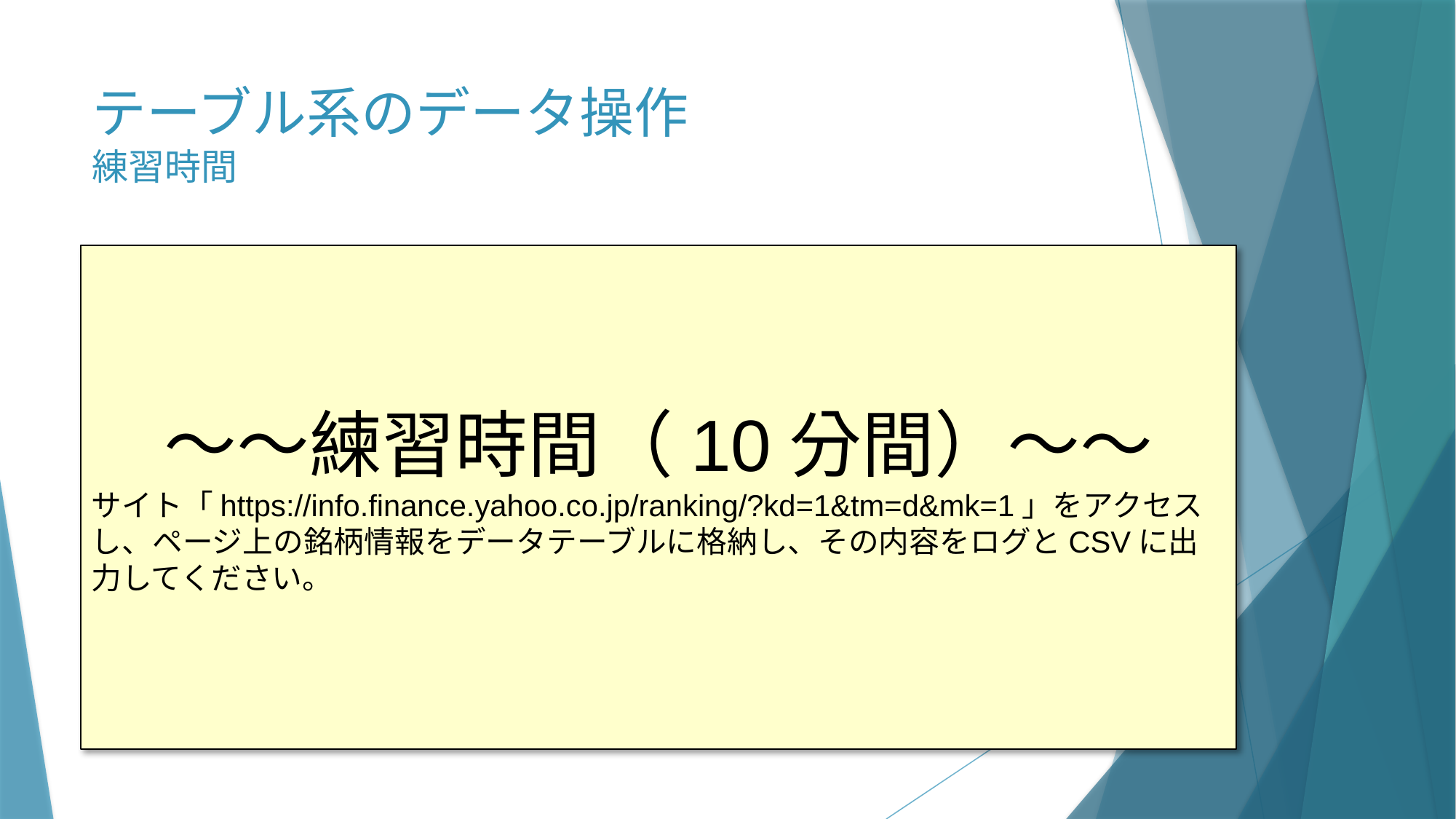

# テーブル系のデータ操作 練習時間
～～練習時間（10分間）～～
サイト「https://info.finance.yahoo.co.jp/ranking/?kd=1&tm=d&mk=1」をアクセスし、ページ上の銘柄情報をデータテーブルに格納し、その内容をログとCSVに出力してください。